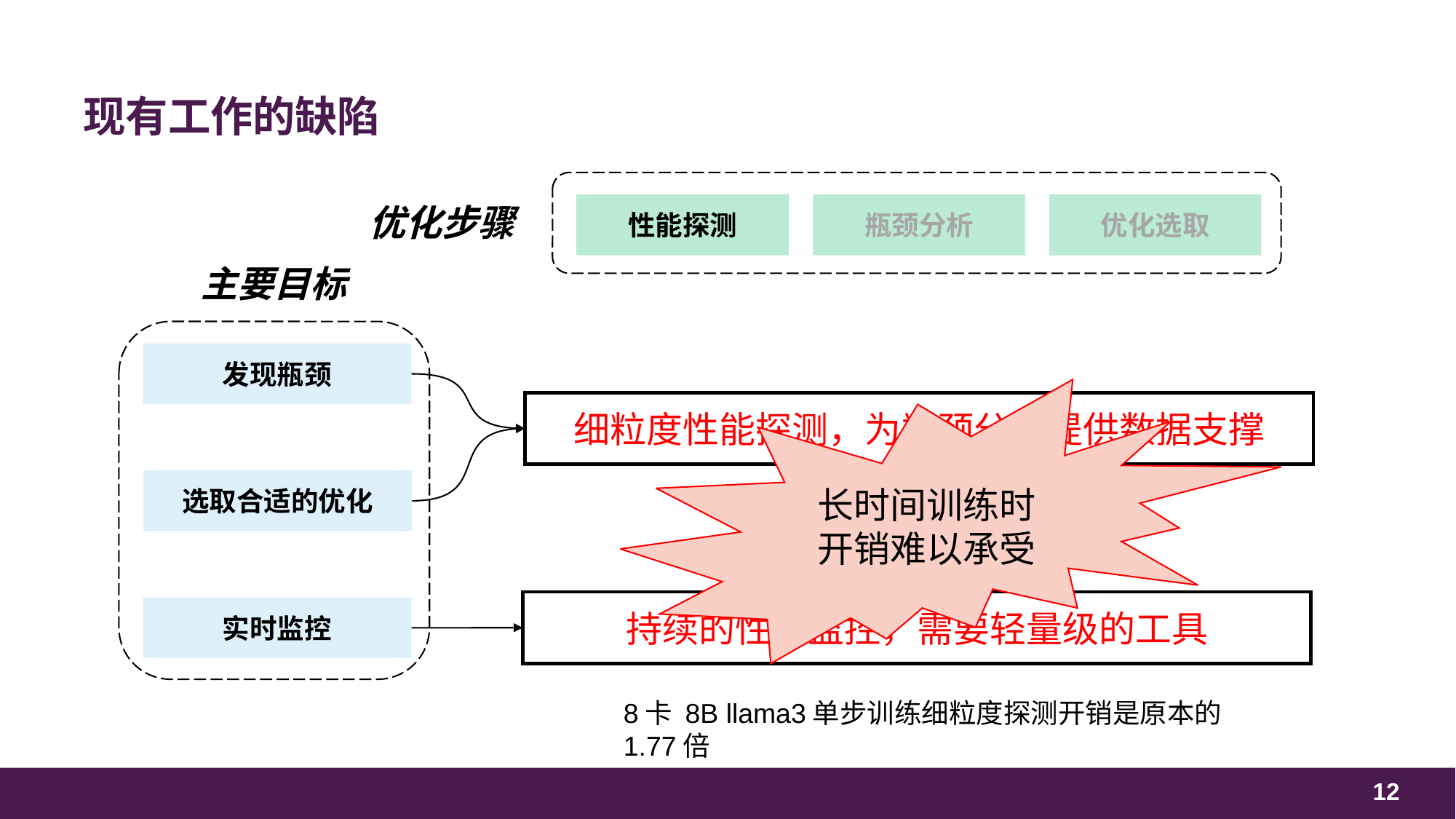

# 现有工作的缺陷

优化步骤
性能探测
瓶颈分析
优化选取
主要目标

发现瓶颈
长时间训练时
开销难以承受
细粒度性能探测，为瓶颈分析提供数据支撑
选取合适的优化
持续的性能监控，需要轻量级的工具
实时监控
8卡 8B llama3单步训练细粒度探测开销是原本的1.77倍

12